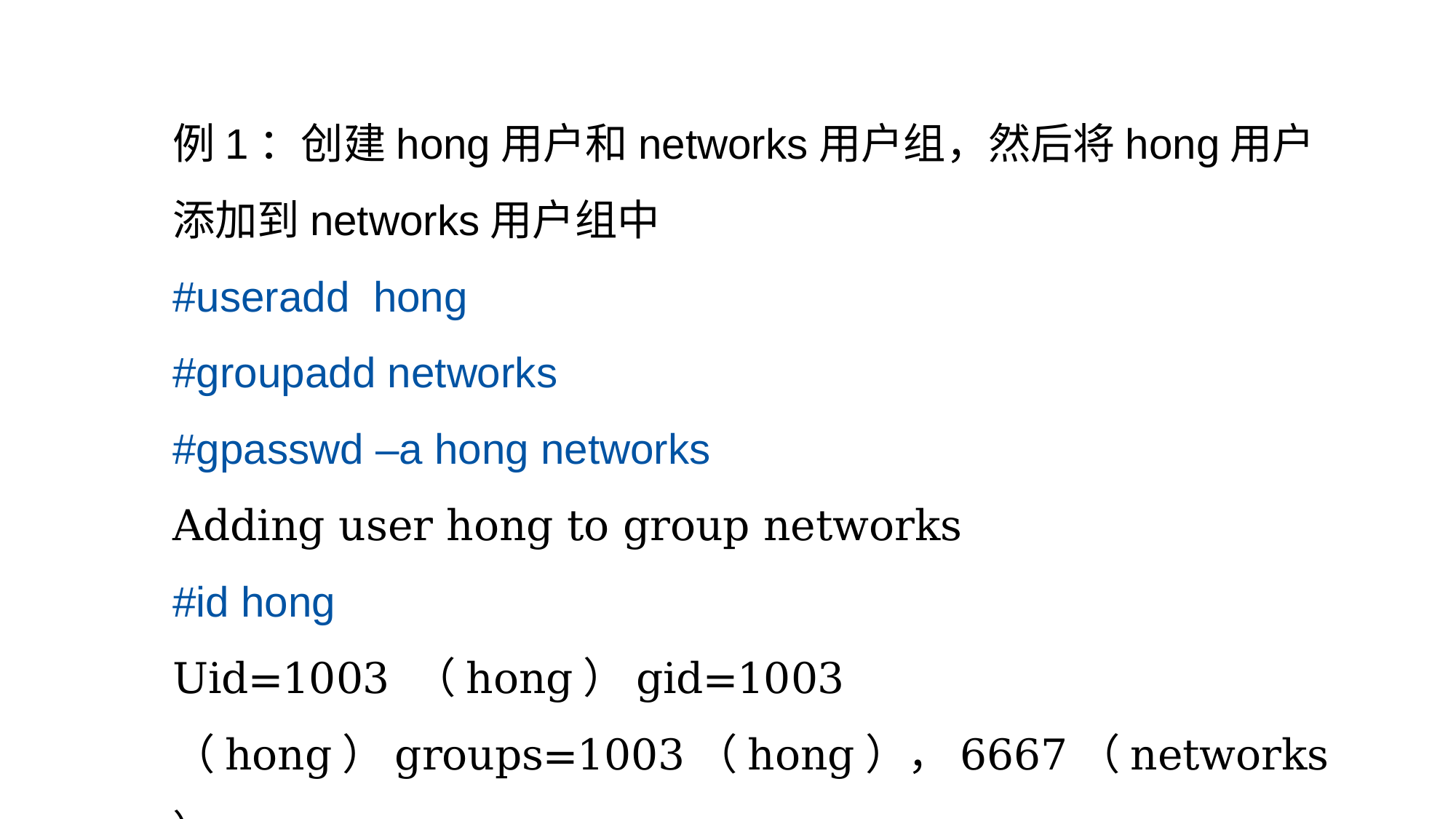

例1：创建hong用户和networks用户组，然后将hong用户添加到networks用户组中
#useradd  hong
#groupadd networks
#gpasswd –a hong networks
Adding user hong to group networks
#id hong
Uid=1003 （hong）gid=1003 （hong）groups=1003（hong），6667（networks）